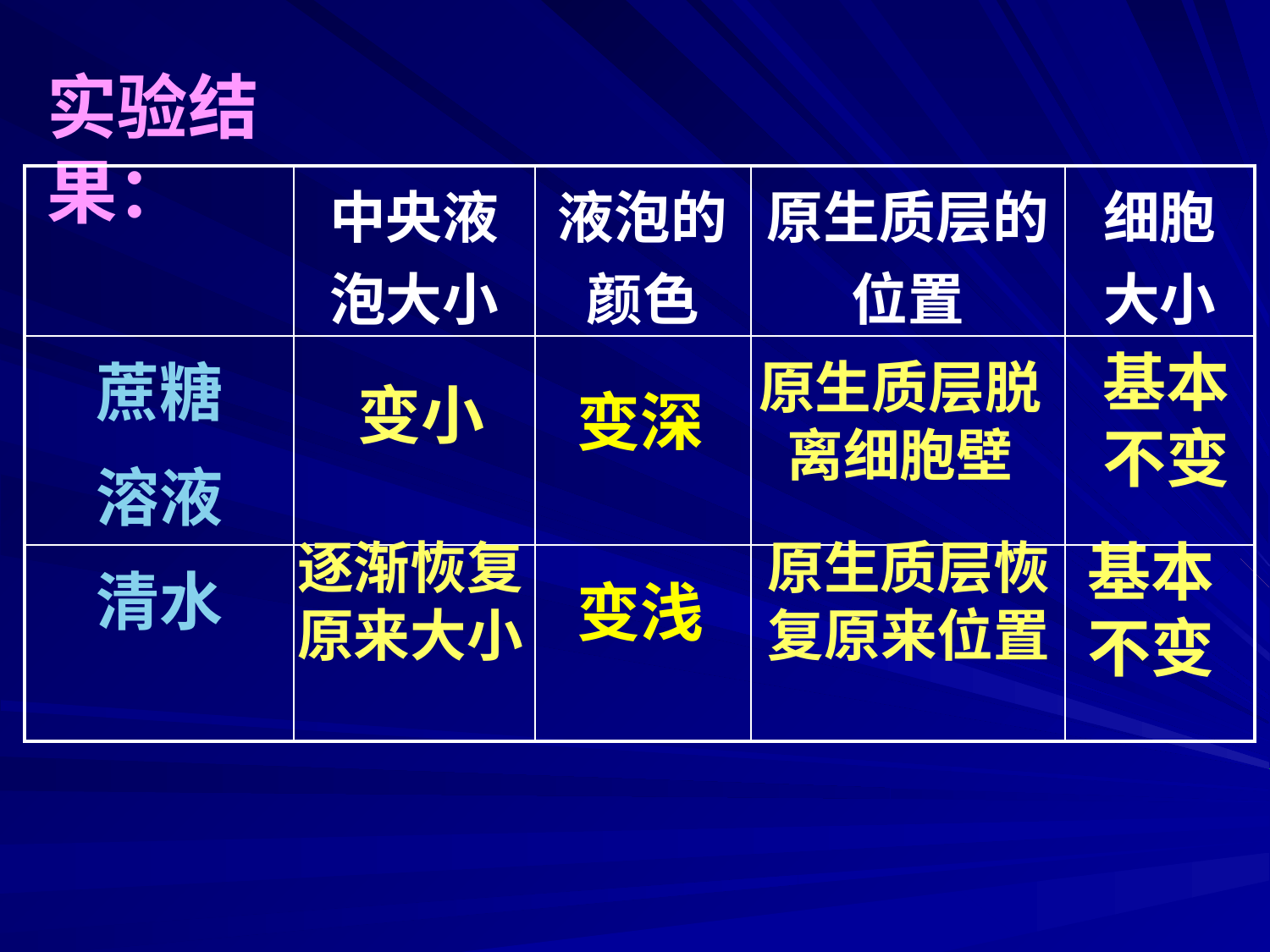

实验结果：
|  | 中央液泡大小 | 液泡的颜色 | 原生质层的位置 | 细胞大小 |
| --- | --- | --- | --- | --- |
| 蔗糖 溶液 |  |  |  |  |
| 清水 |  |  |  |  |
基本不变
原生质层脱离细胞壁
变小
变深
逐渐恢复原来大小
原生质层恢复原来位置
基本不变
变浅